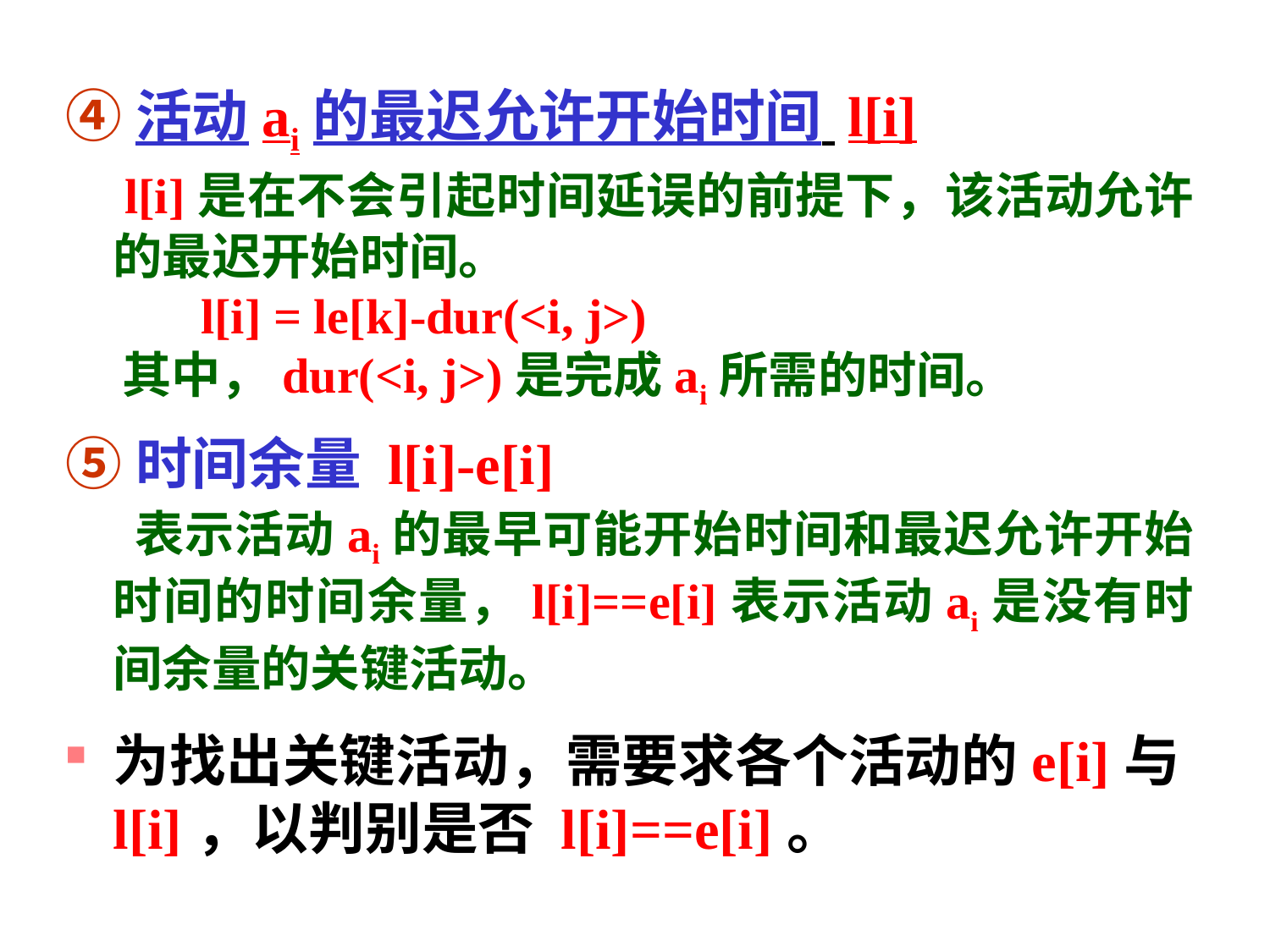

④活动ai的最迟允许开始时间 l[i]
    l[i]是在不会引起时间延误的前提下，该活动允许的最迟开始时间。
           l[i] = le[k]-dur(<i, j>)
    其中，dur(<i, j>)是完成ai所需的时间。
⑤时间余量 l[i]-e[i]
    表示活动ai的最早可能开始时间和最迟允许开始时间的时间余量，l[i]==e[i]表示活动ai是没有时间余量的关键活动。
为找出关键活动，需要求各个活动的e[i]与l[i]，以判别是否 l[i]==e[i]。
199